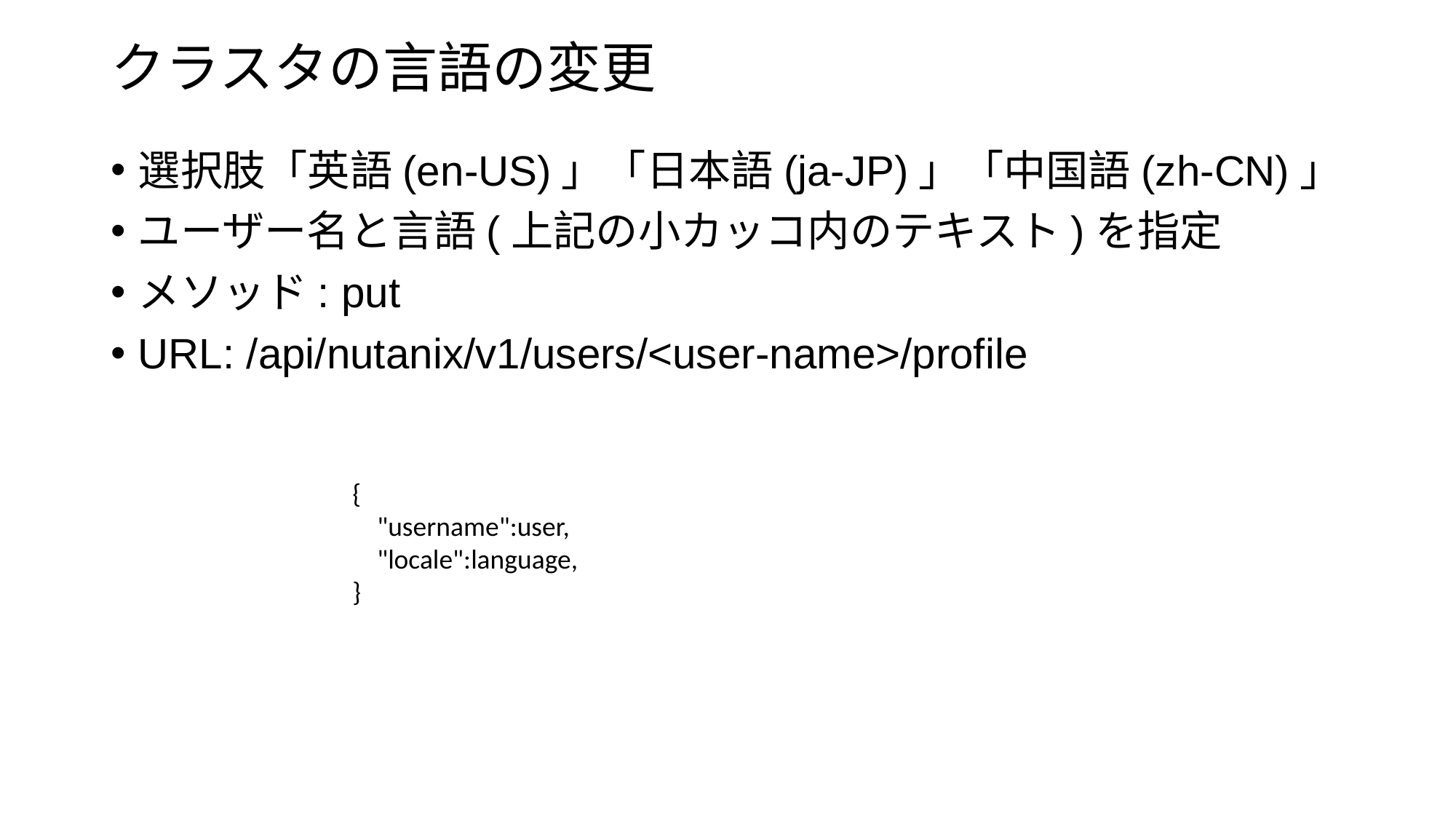

# クラスタの言語の変更
選択肢「英語(en-US)」「日本語(ja-JP)」「中国語(zh-CN)」
ユーザー名と言語(上記の小カッコ内のテキスト)を指定
メソッド: put
URL: /api/nutanix/v1/users/<user-name>/profile
{
    "username":user,
    "locale":language,
}